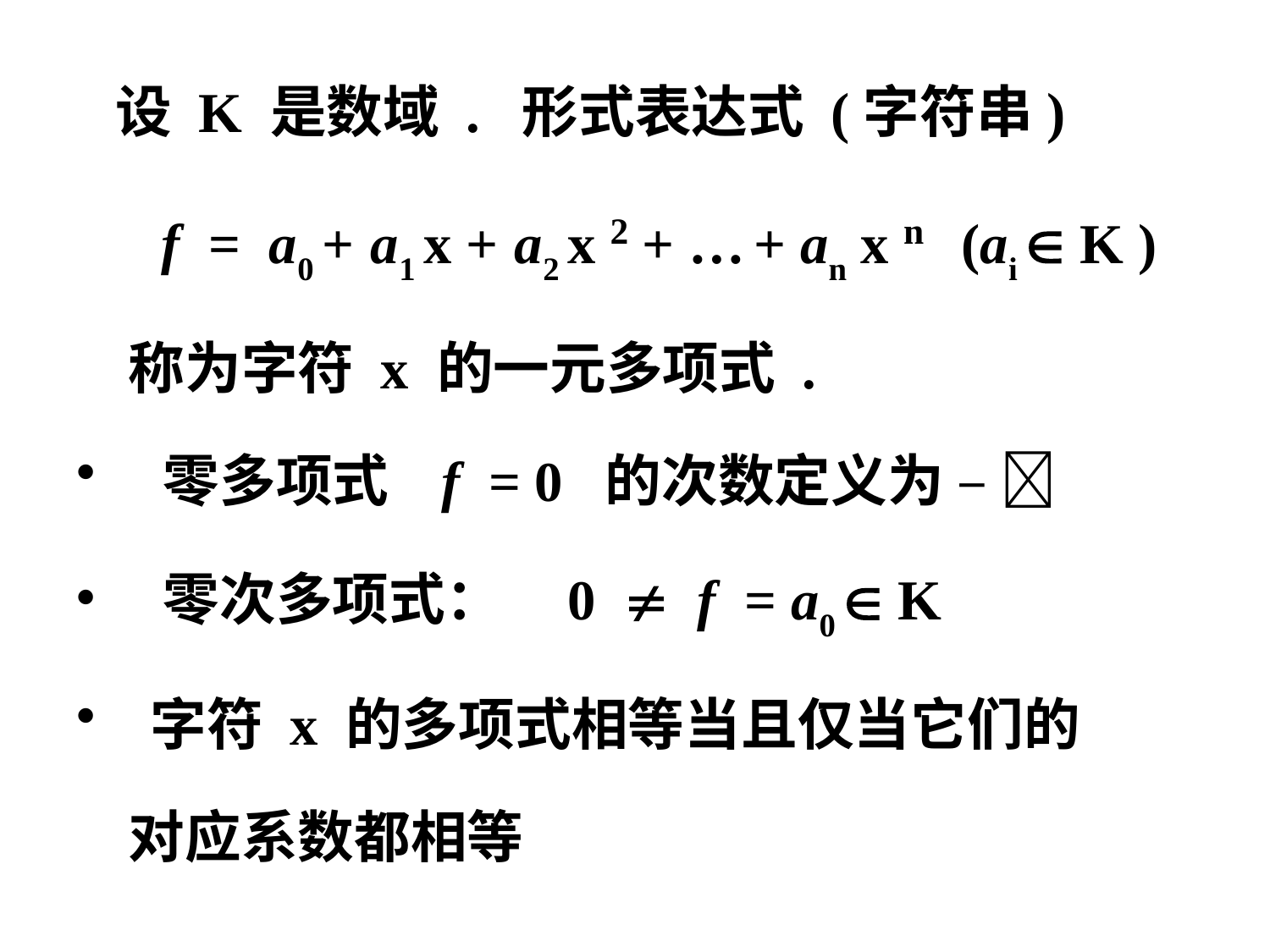

设 K 是数域 .  形式表达式 (字符串)
      f  =  a0 +  a1 x +  a2 x 2 + … + an x n    (ai ∈ K )
   称为字符 x 的一元多项式 .
  零多项式   f  = 0  的次数定义为 – ∞
  零次多项式：    0  ≠  f  = a0 ∈ K
 字符 x 的多项式相等当且仅当它们的
   对应系数都相等